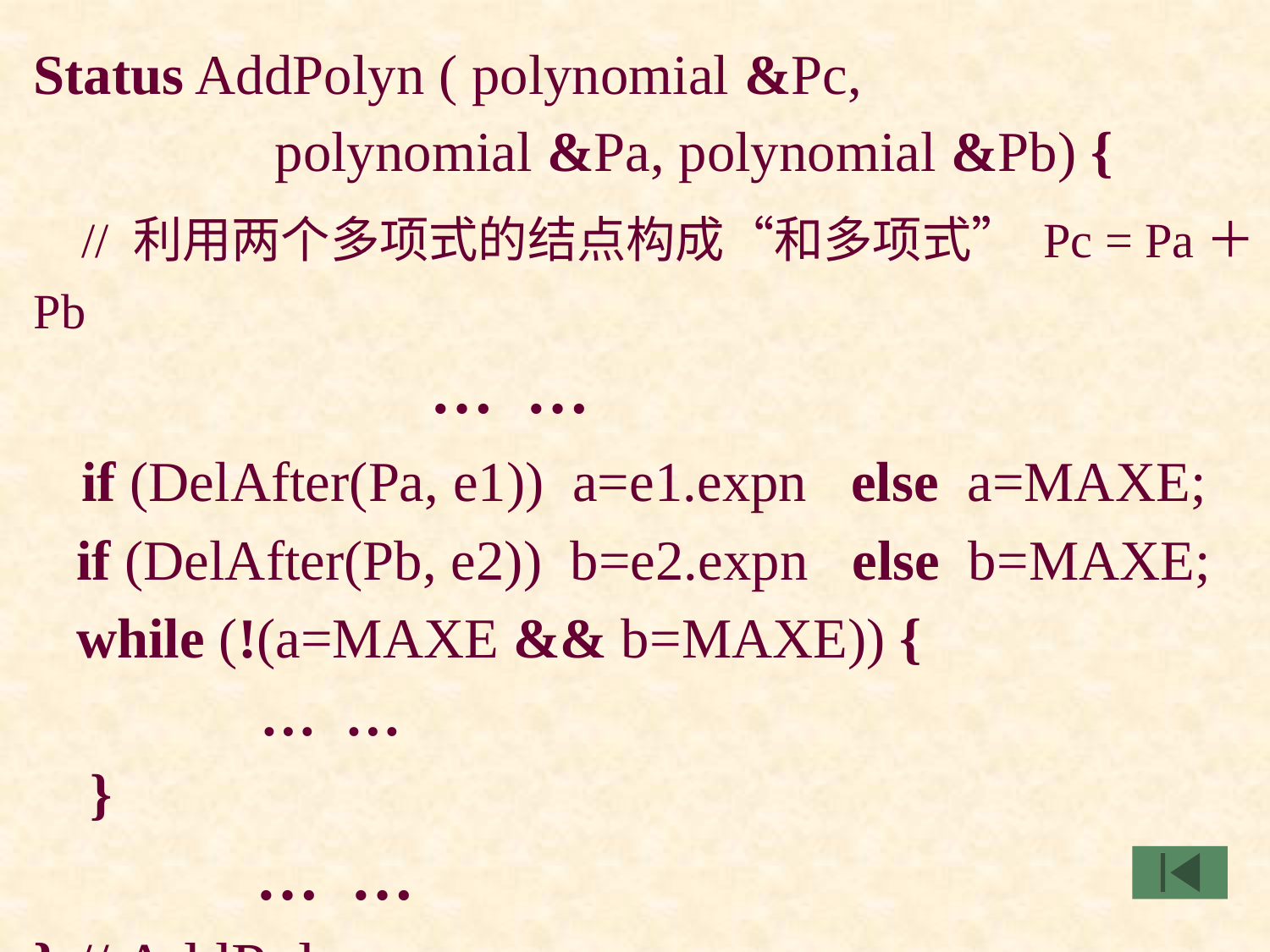

Status AddPolyn ( polynomial &Pc,
                 polynomial &Pa, polynomial &Pb) {
   // 利用两个多项式的结点构成“和多项式” Pc = Pa＋Pb
                         …  …
   if (DelAfter(Pa, e1))  a=e1.expn   else  a=MAXE;
   if (DelAfter(Pb, e2))  b=e2.expn   else  b=MAXE;
   while (!(a=MAXE && b=MAXE)) {
                …  …
    }
              …  …
} // AddPolyn